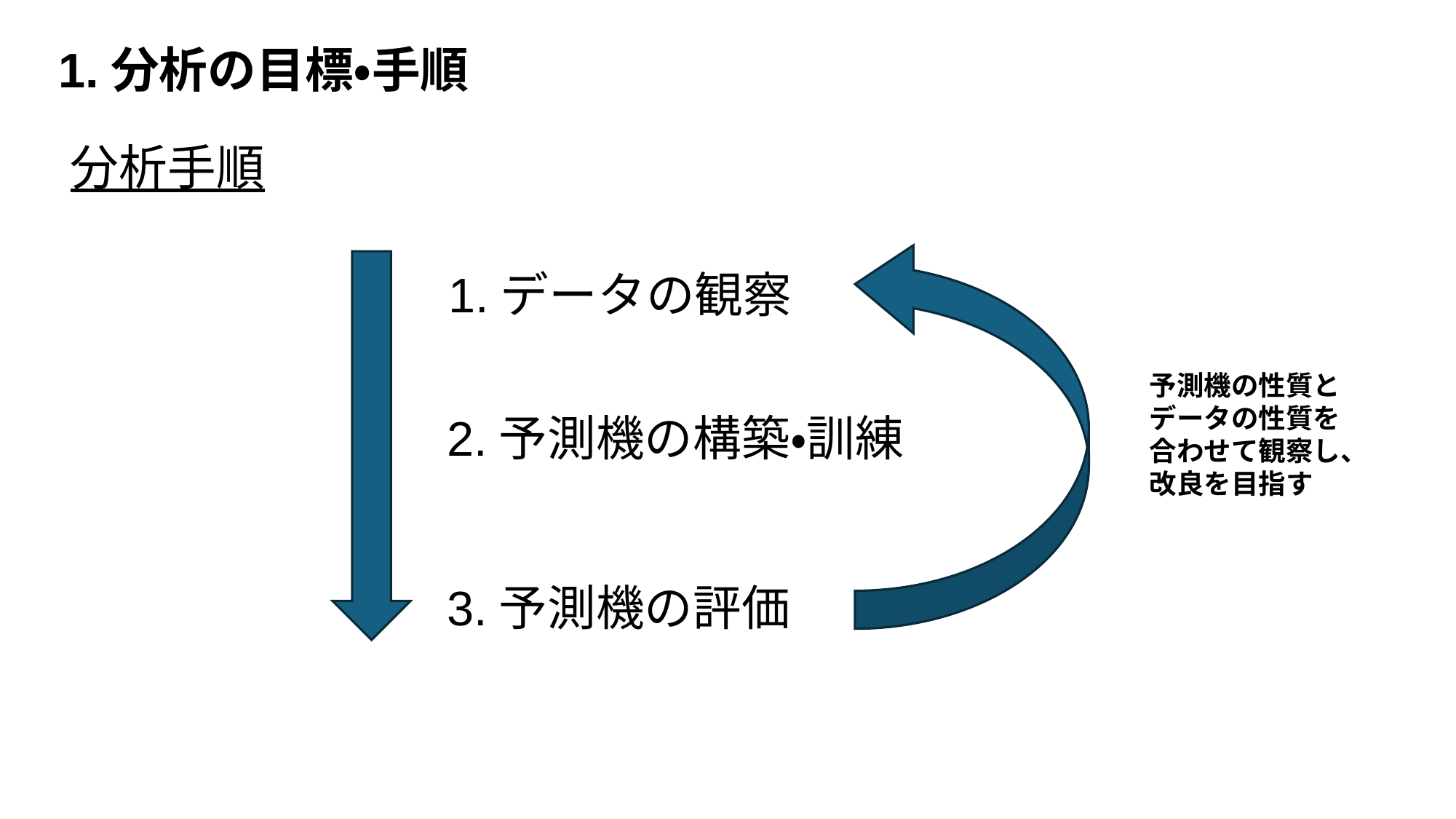

1.分析の目標・手順
分析手順

1.データの観察

予測機の性質とデータの性質を合わせて観察し、改良を目指す
2.予測機の構築・訓練
3.予測機の評価